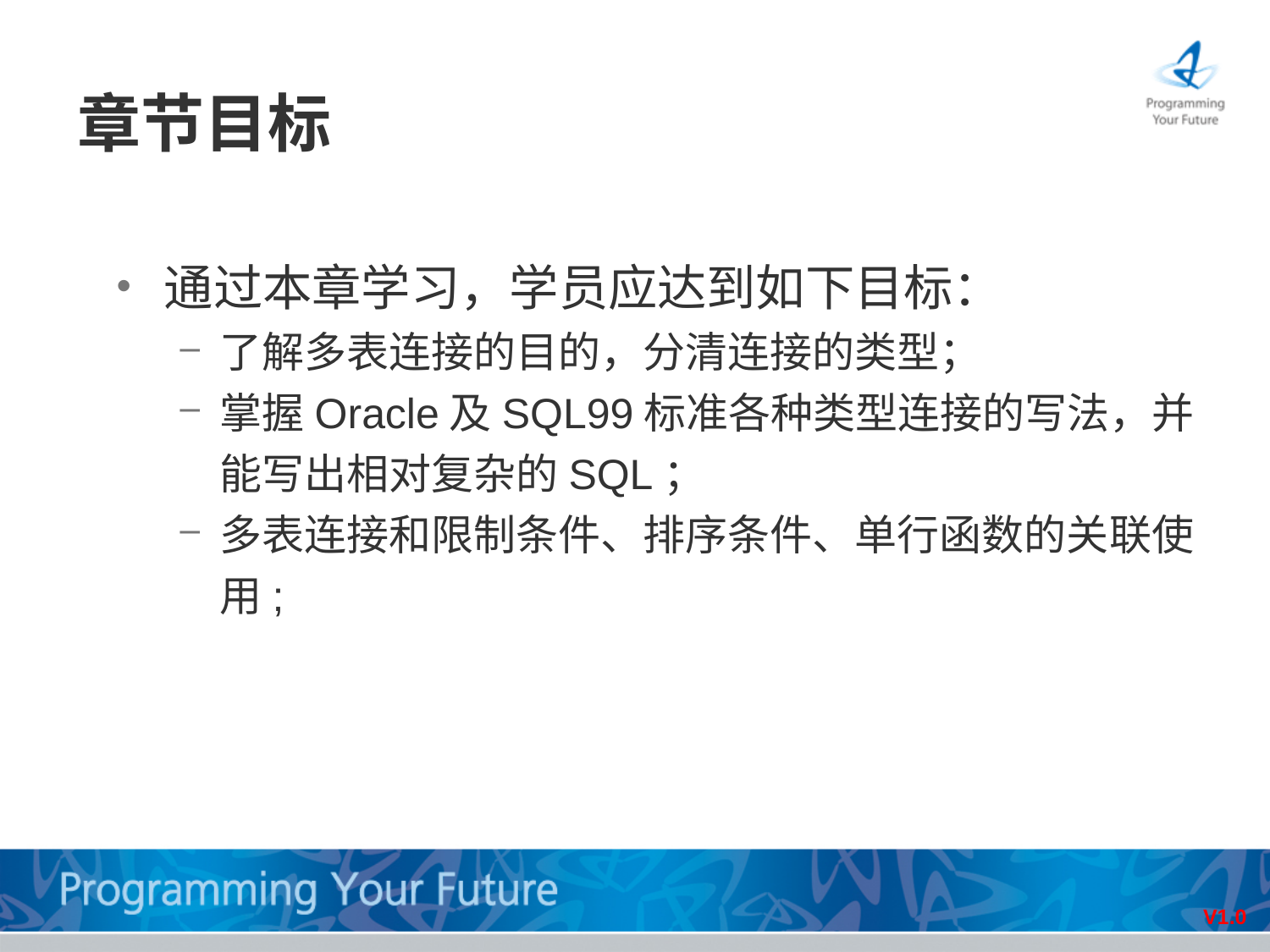

章节目标
通过本章学习，学员应达到如下目标：
了解多表连接的目的，分清连接的类型；
掌握Oracle及SQL99标准各种类型连接的写法，并能写出相对复杂的SQL；
多表连接和限制条件、排序条件、单行函数的关联使用;